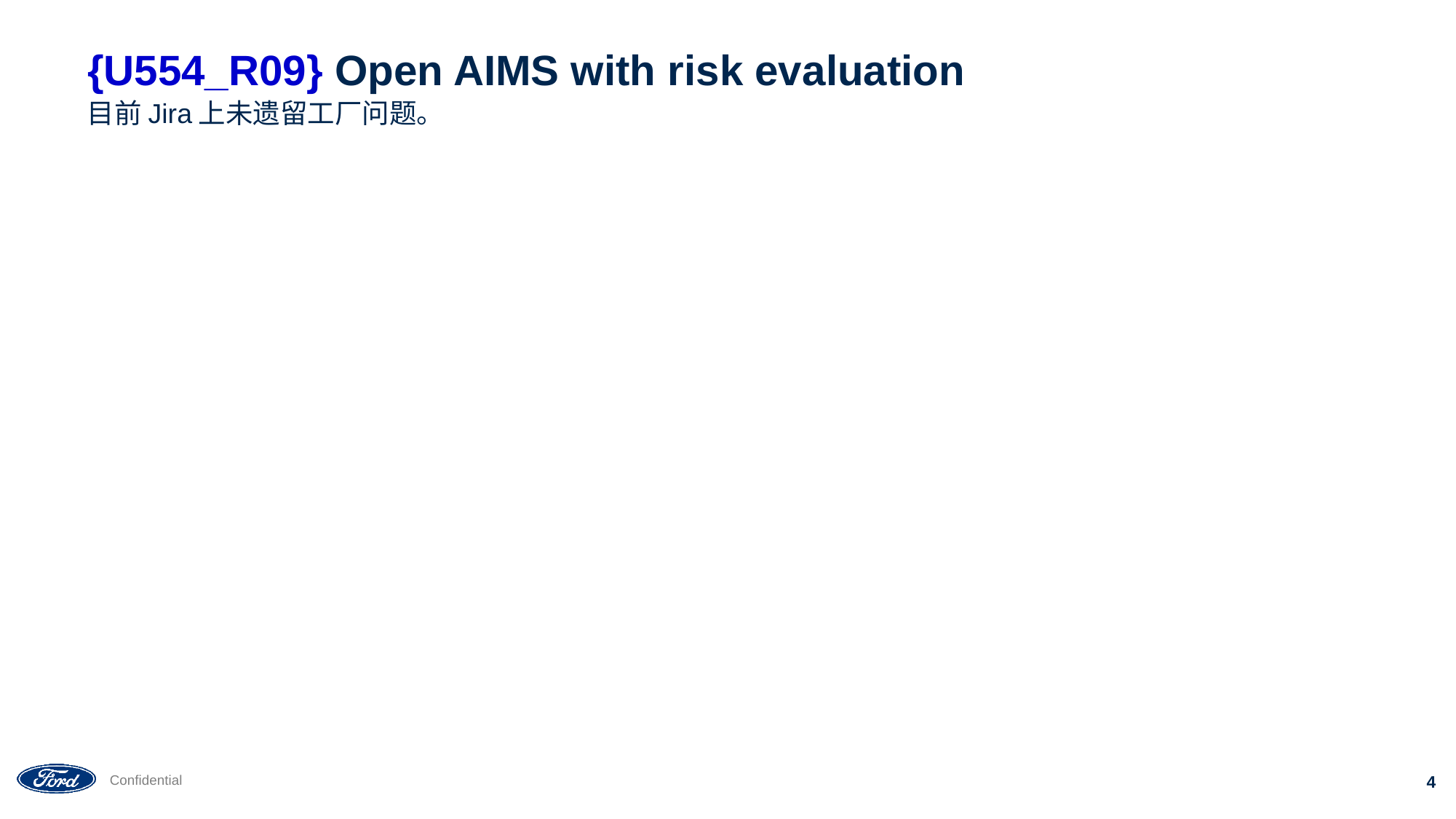

# {U554_R09} Open AIMS with risk evaluation
目前Jira上未遗留工厂问题。